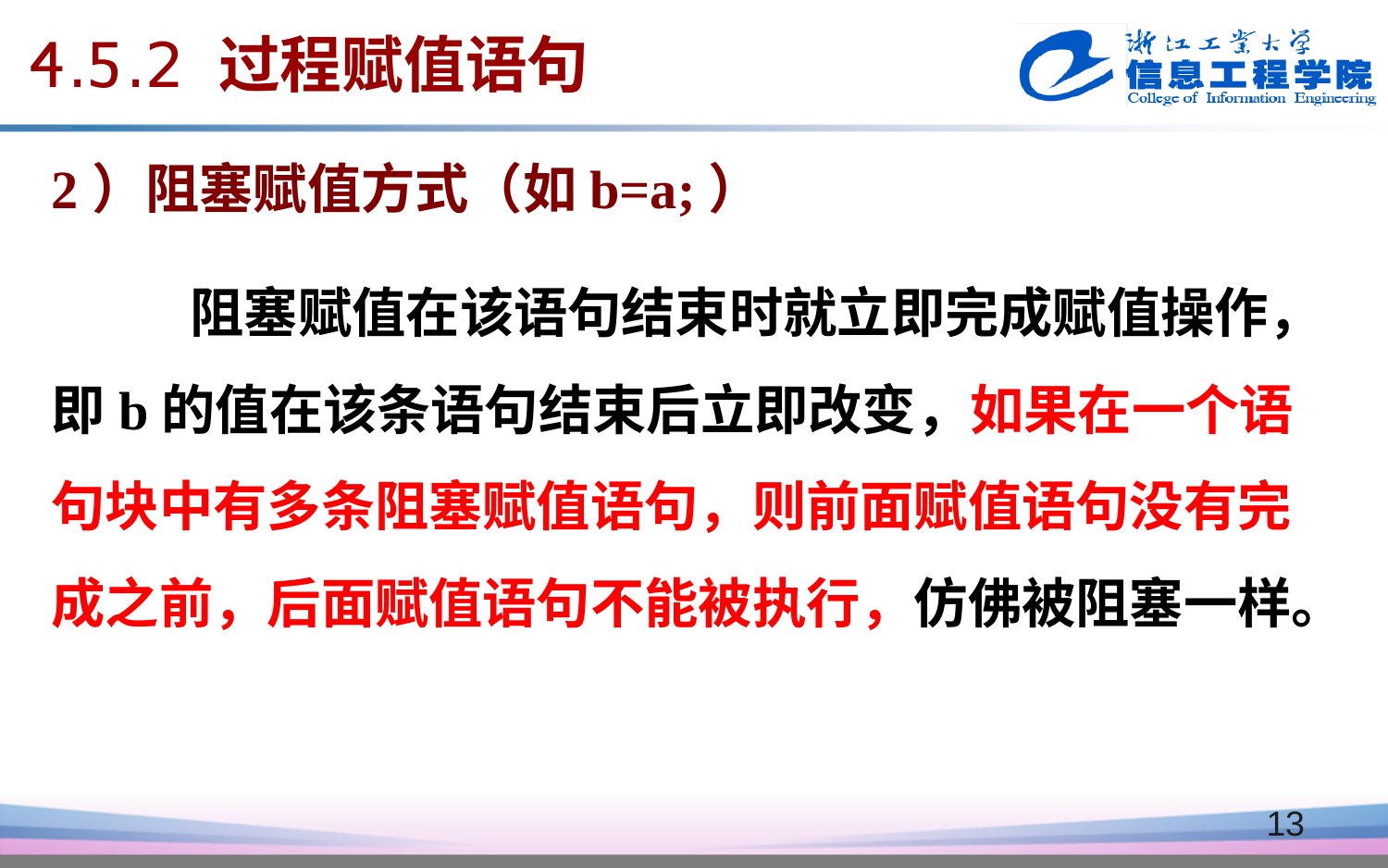

4.5.2 过程赋值语句
2）阻塞赋值方式（如b=a;）
	阻塞赋值在该语句结束时就立即完成赋值操作，即b的值在该条语句结束后立即改变，如果在一个语句块中有多条阻塞赋值语句，则前面赋值语句没有完成之前，后面赋值语句不能被执行，仿佛被阻塞一样。
13